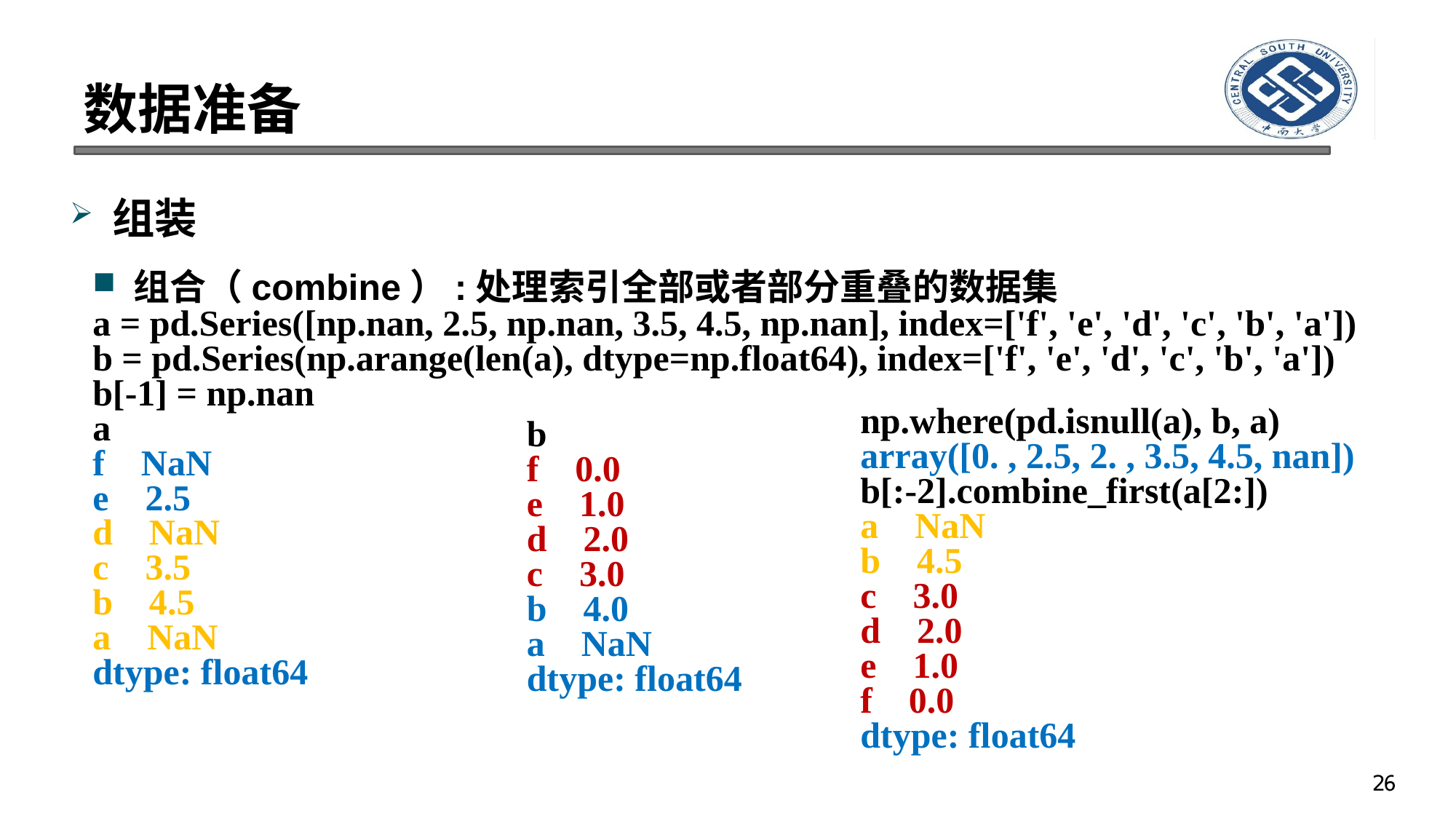

# 数据准备
组装
组合（combine）:处理索引全部或者部分重叠的数据集
a = pd.Series([np.nan, 2.5, np.nan, 3.5, 4.5, np.nan], index=['f', 'e', 'd', 'c', 'b', 'a'])
b = pd.Series(np.arange(len(a), dtype=np.float64), index=['f', 'e', 'd', 'c', 'b', 'a'])
b[-1] = np.nan
a
f    NaN
e    2.5
d    NaN
c    3.5
b    4.5
a    NaN
dtype: float64
np.where(pd.isnull(a), b, a)
array([0. , 2.5, 2. , 3.5, 4.5, nan])
b[:-2].combine_first(a[2:])
a    NaN
b    4.5
c    3.0
d    2.0
e    1.0
f    0.0
dtype: float64
b
f    0.0
e    1.0
d    2.0
c    3.0
b    4.0
a    NaN
dtype: float64
26